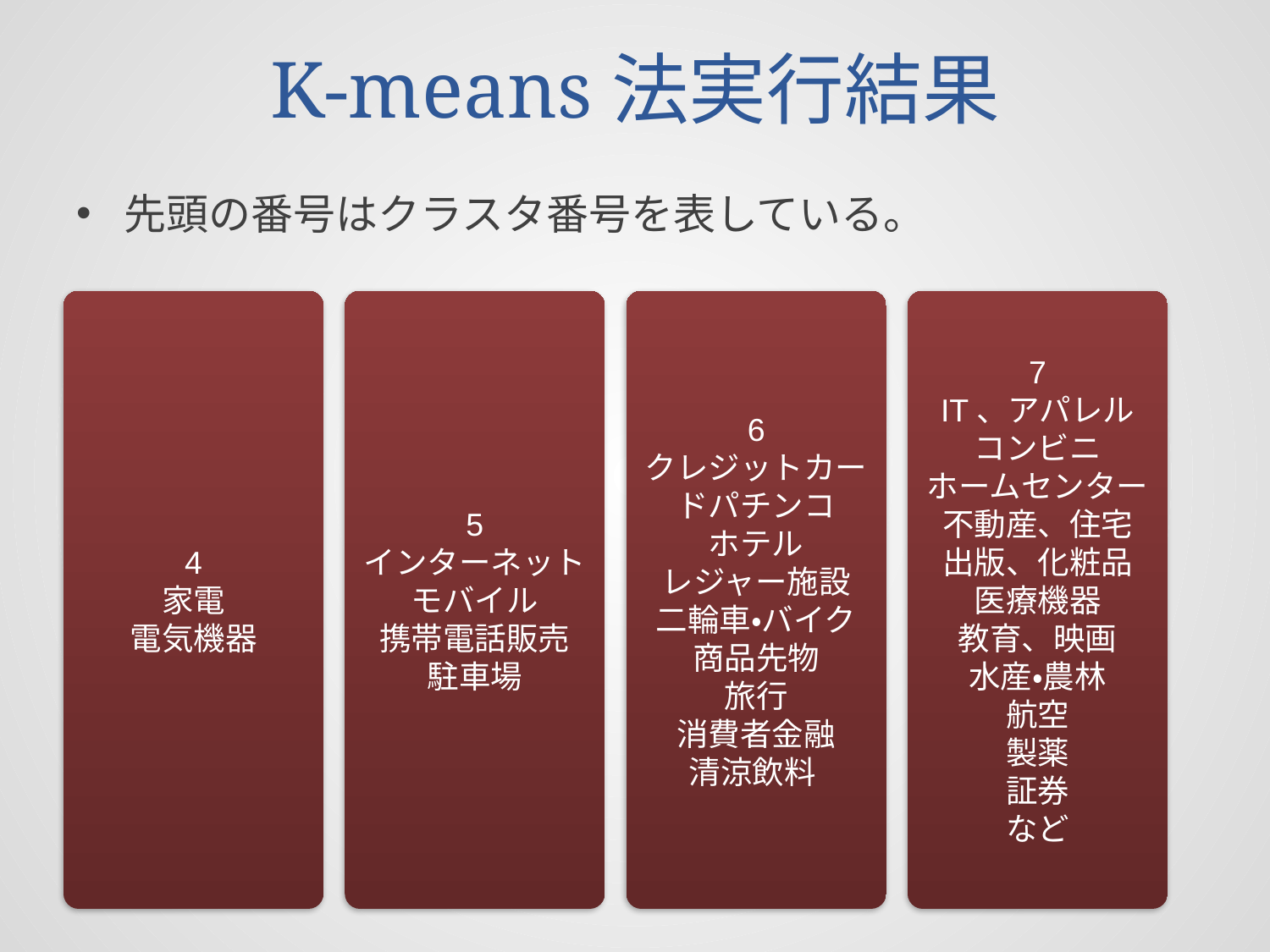

# K-means法実行結果
先頭の番号はクラスタ番号を表している。
4
家電
電気機器
5
インターネット
モバイル
携帯電話販売
駐車場
6
クレジットカードパチンコ
ホテル
レジャー施設
二輪車・バイク
商品先物
旅行
消費者金融
清涼飲料
7
IT、アパレル
コンビニ
ホームセンター
不動産、住宅
出版、化粧品
医療機器
教育、映画
水産・農林
航空
製薬
証券
など